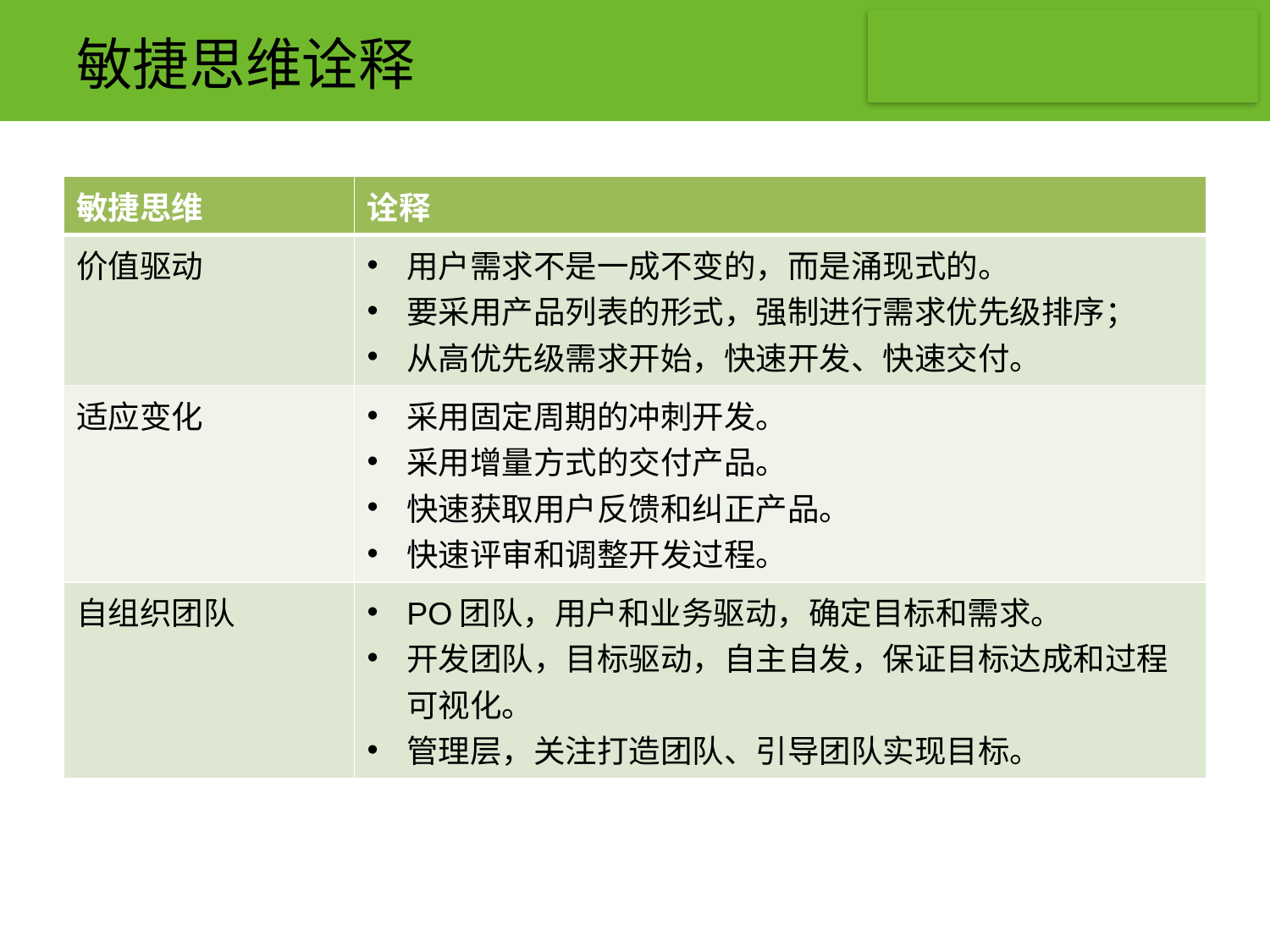

# 敏捷思维诠释
| 敏捷思维 | 诠释 |
| --- | --- |
| 价值驱动 | 用户需求不是一成不变的，而是涌现式的。 要采用产品列表的形式，强制进行需求优先级排序； 从高优先级需求开始，快速开发、快速交付。 |
| 适应变化 | 采用固定周期的冲刺开发。 采用增量方式的交付产品。 快速获取用户反馈和纠正产品。 快速评审和调整开发过程。 |
| 自组织团队 | PO团队，用户和业务驱动，确定目标和需求。 开发团队，目标驱动，自主自发，保证目标达成和过程可视化。 管理层，关注打造团队、引导团队实现目标。 |